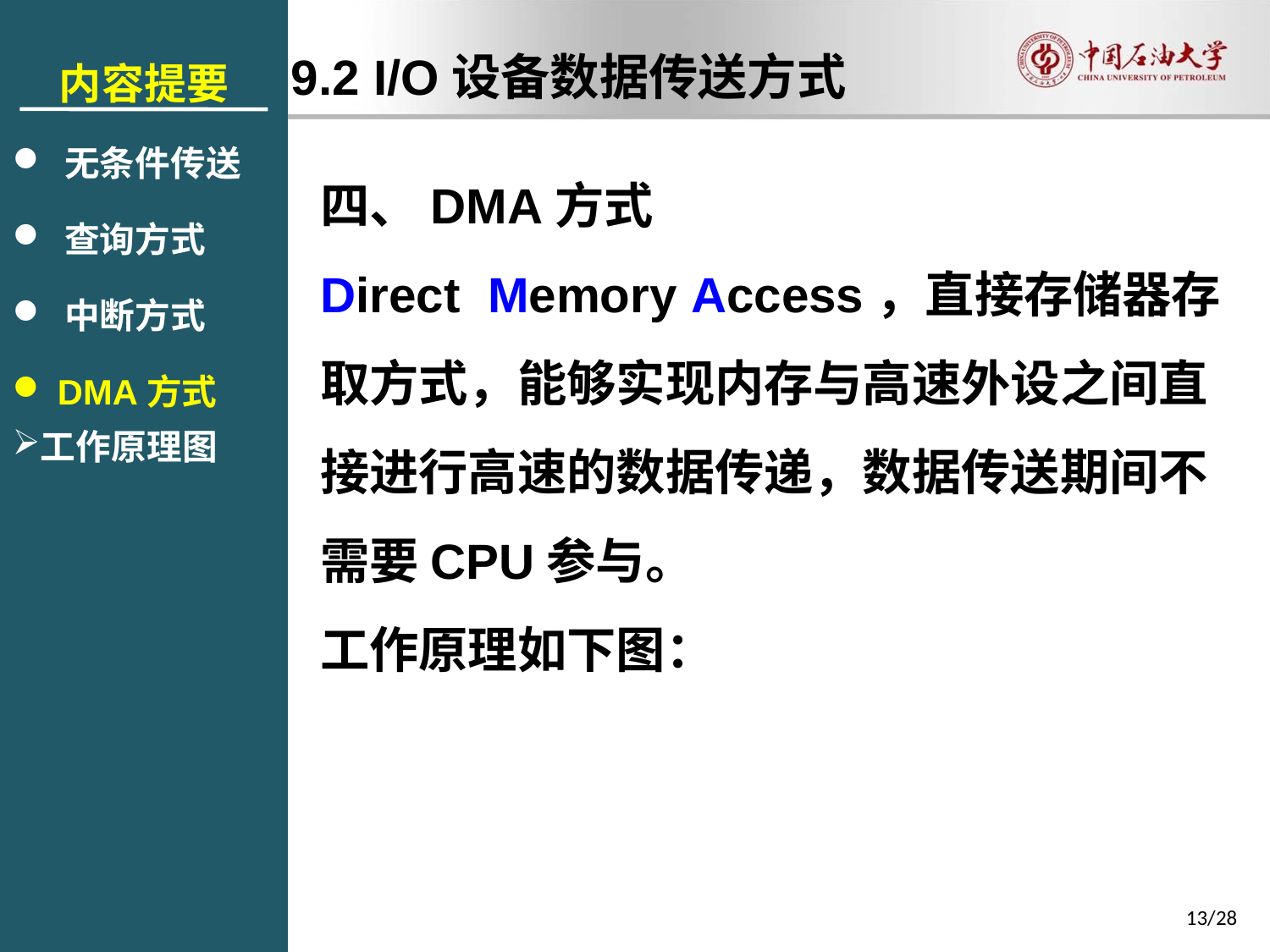

内容提要
 无条件传送
 查询方式
 中断方式
 DMA方式
工作原理图
9.2 I/O设备数据传送方式
四、DMA方式
Direct  Memory Access，直接存储器存取方式，能够实现内存与高速外设之间直接进行高速的数据传递，数据传送期间不需要CPU参与。
工作原理如下图：
13/28